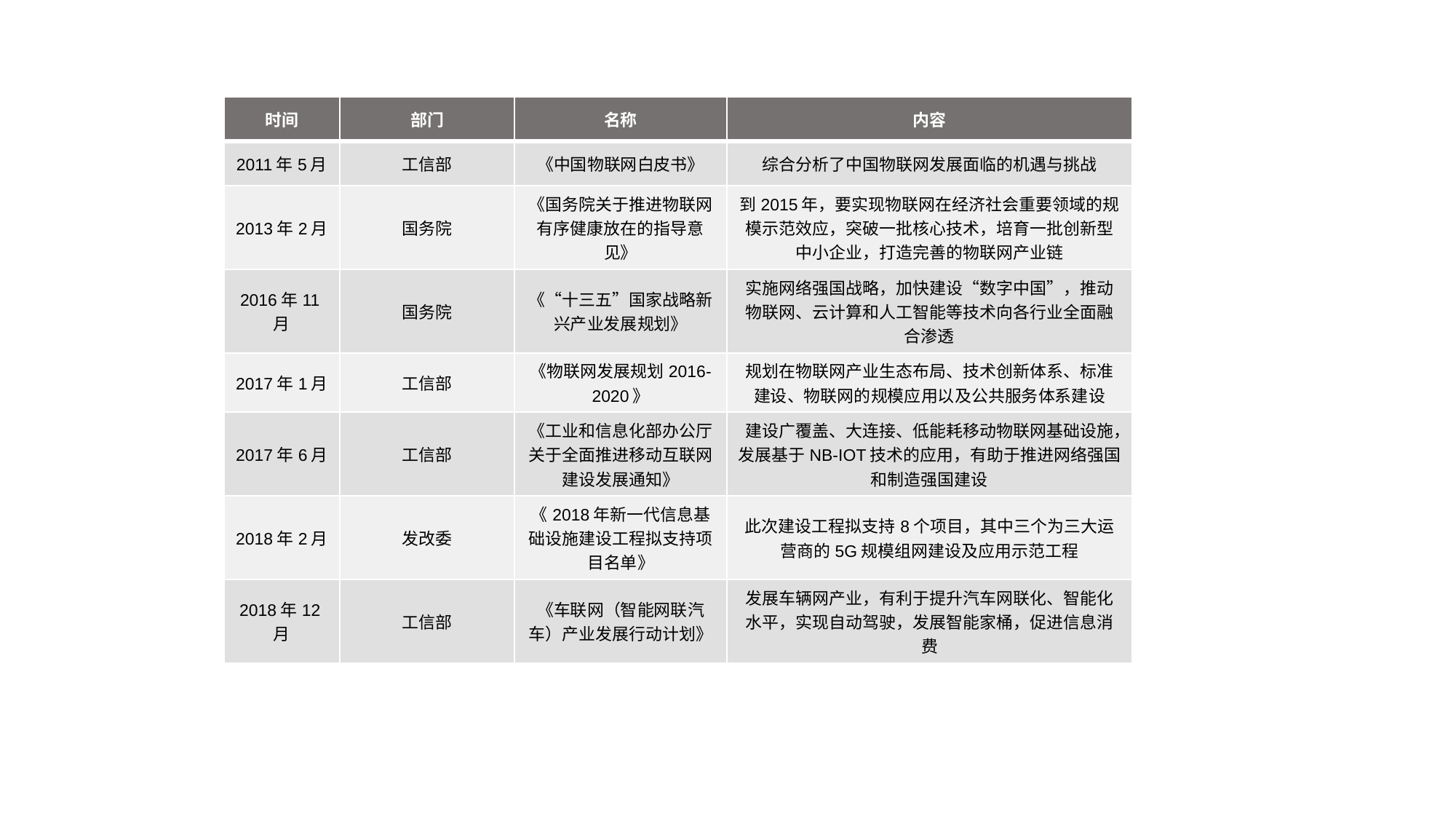

| 时间 | 部门 | 名称 | 内容 |
| --- | --- | --- | --- |
| 2011年5月 | 工信部 | 《中国物联网白皮书》 | 综合分析了中国物联网发展面临的机遇与挑战 |
| 2013年2月 | 国务院 | 《国务院关于推进物联网有序健康放在的指导意见》 | 到2015年，要实现物联网在经济社会重要领域的规模示范效应，突破一批核心技术，培育一批创新型中小企业，打造完善的物联网产业链 |
| 2016年11月 | 国务院 | 《“十三五”国家战略新兴产业发展规划》 | 实施网络强国战略，加快建设“数字中国”，推动物联网、云计算和人工智能等技术向各行业全面融合渗透 |
| 2017年1月 | 工信部 | 《物联网发展规划2016-2020》 | 规划在物联网产业生态布局、技术创新体系、标准建设、物联网的规模应用以及公共服务体系建设 |
| 2017年6月 | 工信部 | 《工业和信息化部办公厅关于全面推进移动互联网建设发展通知》 | 建设广覆盖、大连接、低能耗移动物联网基础设施，发展基于NB-IOT技术的应用，有助于推进网络强国和制造强国建设 |
| 2018年2月 | 发改委 | 《2018年新一代信息基础设施建设工程拟支持项目名单》 | 此次建设工程拟支持8个项目，其中三个为三大运营商的5G规模组网建设及应用示范工程 |
| 2018年12月 | 工信部 | 《车联网（智能网联汽车）产业发展行动计划》 | 发展车辆网产业，有利于提升汽车网联化、智能化水平，实现自动驾驶，发展智能家桶，促进信息消费 |